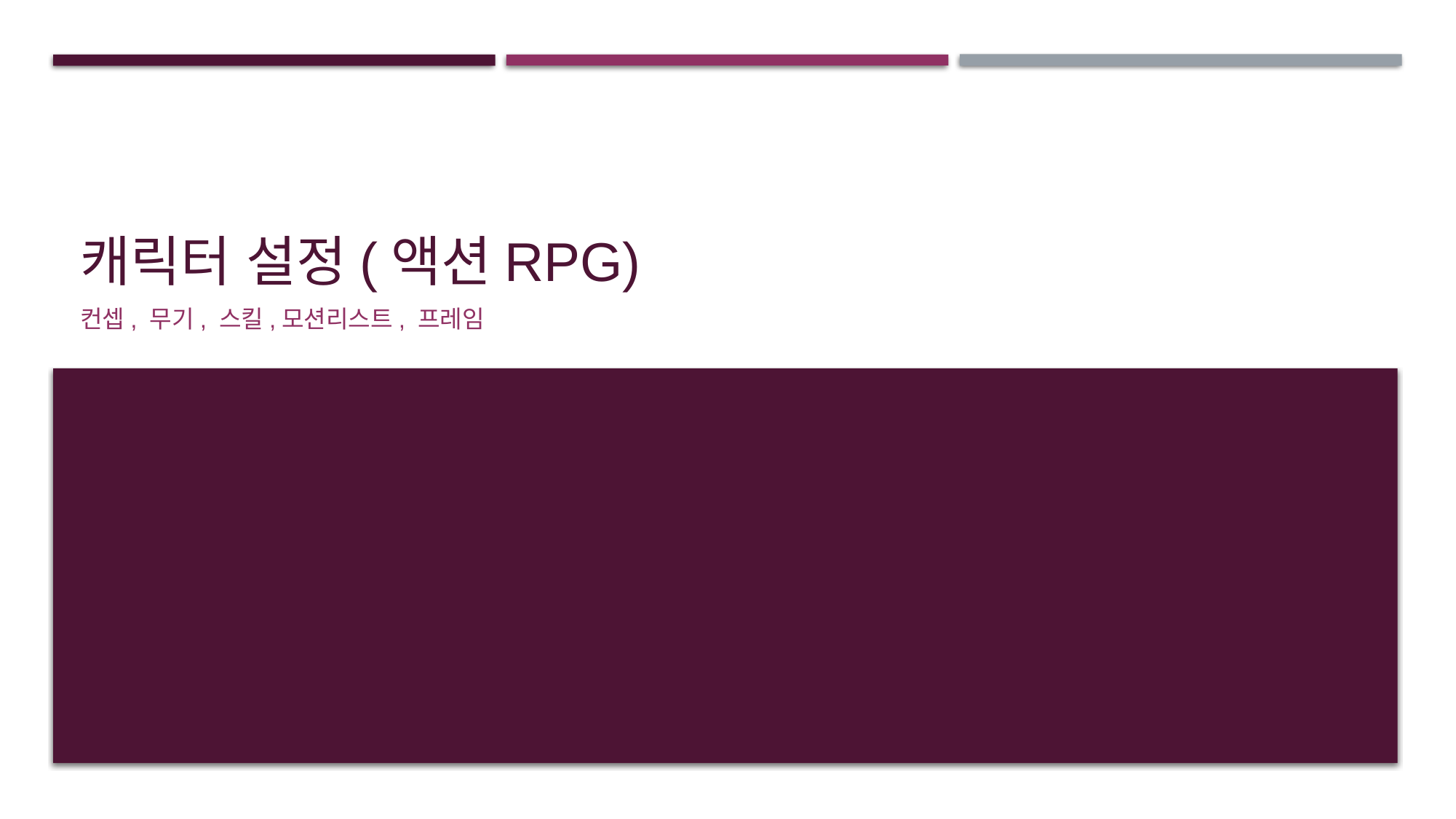

# 캐릭터 설정(액션rpg)
컨셉, 무기, 스킬,모션리스트, 프레임